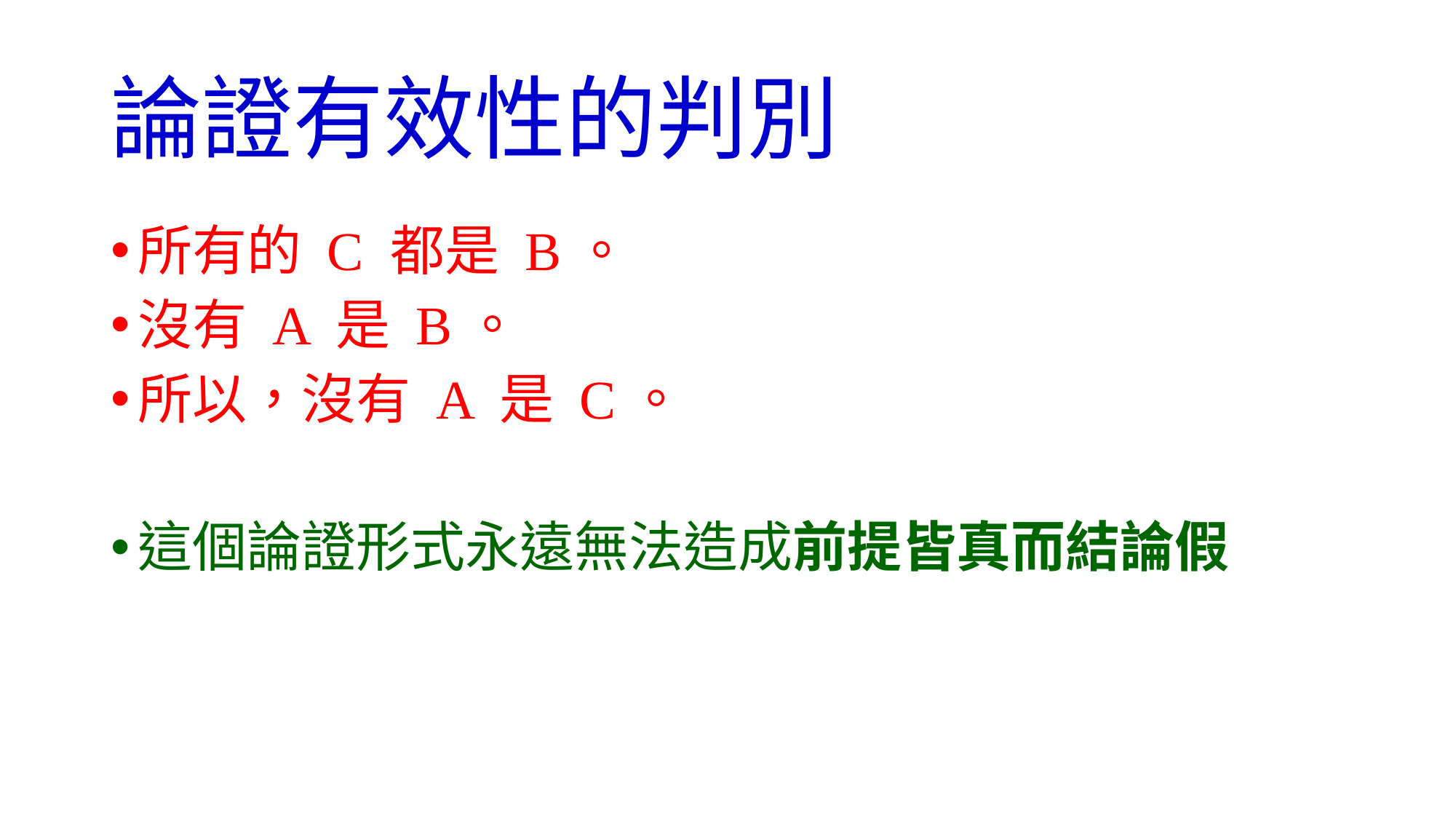

# 論證有效性的判別
所有的 C 都是 B。
沒有 A 是 B。
所以，沒有 A 是 C。

這個論證形式永遠無法造成前提皆真而結論假